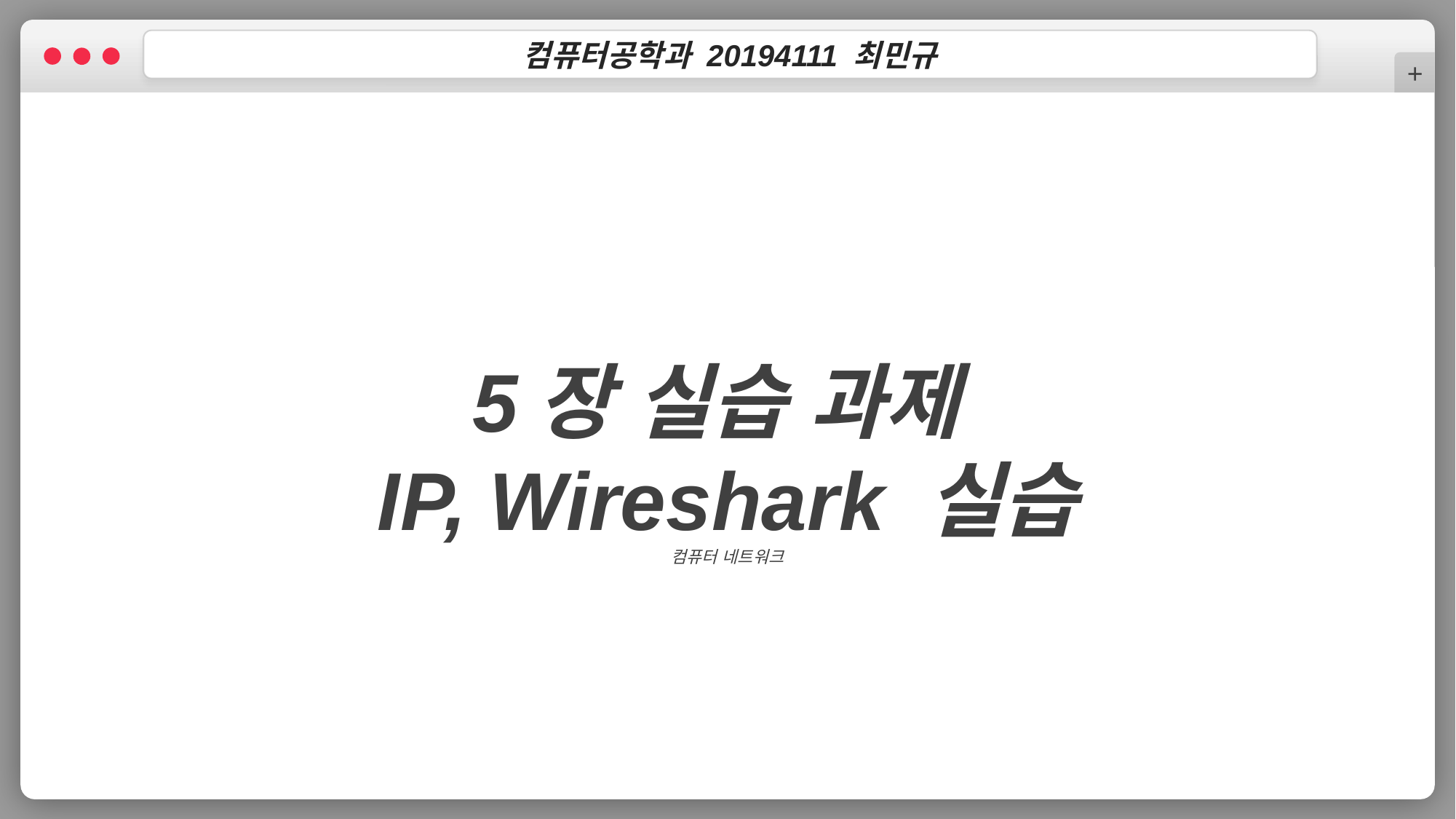

컴퓨터공학과 20194111 최민규

+
5장 실습 과제
IP, Wireshark 실습
컴퓨터 네트워크